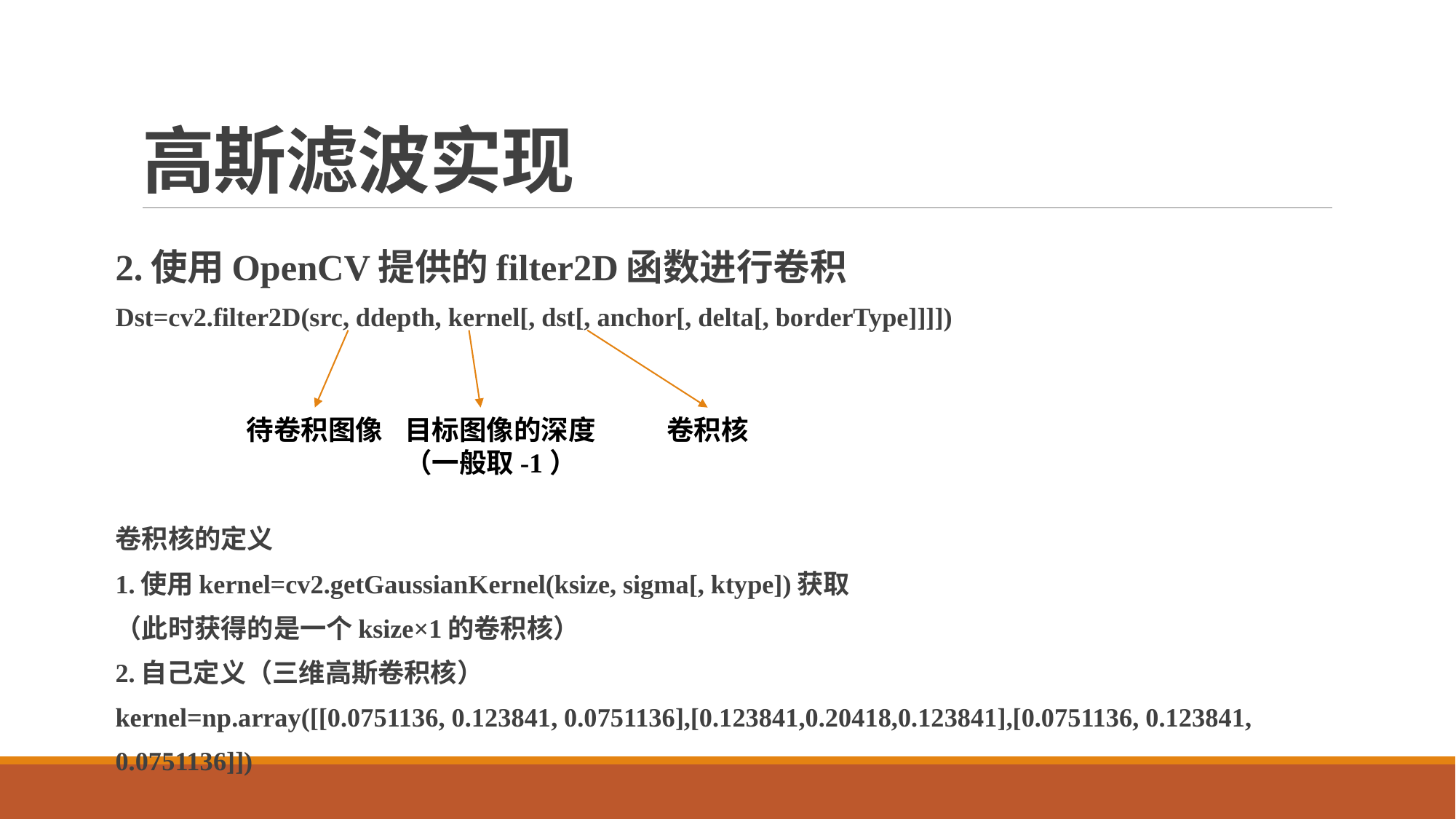

# 高斯滤波实现
2.使用OpenCV提供的filter2D函数进行卷积
Dst=cv2.filter2D(src, ddepth, kernel[, dst[, anchor[, delta[, borderType]]]])

卷积核的定义
1.使用kernel=cv2.getGaussianKernel(ksize, sigma[, ktype])获取
（此时获得的是一个ksize×1的卷积核）
2.自己定义（三维高斯卷积核）
kernel=np.array([[0.0751136, 0.123841, 0.0751136],[0.123841,0.20418,0.123841],[0.0751136, 0.123841, 0.0751136]])
待卷积图像
目标图像的深度
（一般取-1）
卷积核